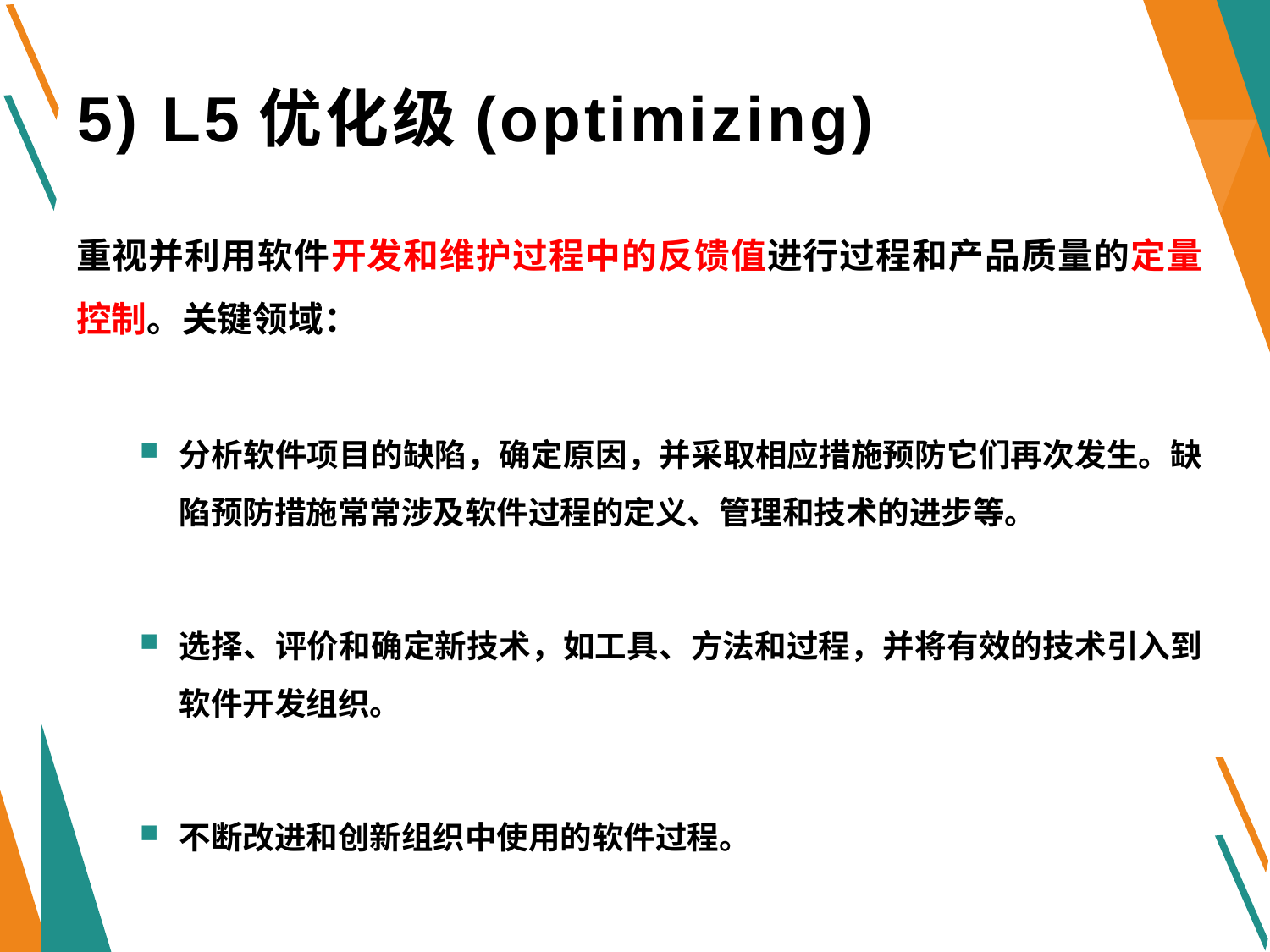

# 5) L5优化级(optimizing)
重视并利用软件开发和维护过程中的反馈值进行过程和产品质量的定量控制。关键领域：
(1) 缺陷的预防(defect prevention)
分析软件项目的缺陷，确定原因，并采取相应措施预防它们再次发生。缺陷预防措施常常涉及软件过程的定义、管理和技术的进步等。
(2) 技术更新管理(technology change management)
选择、评价和确定新技术，如工具、方法和过程，并将有效的技术引入到软件开发组织。
(3)过程变更管理(process change management)
不断改进和创新组织中使用的软件过程。